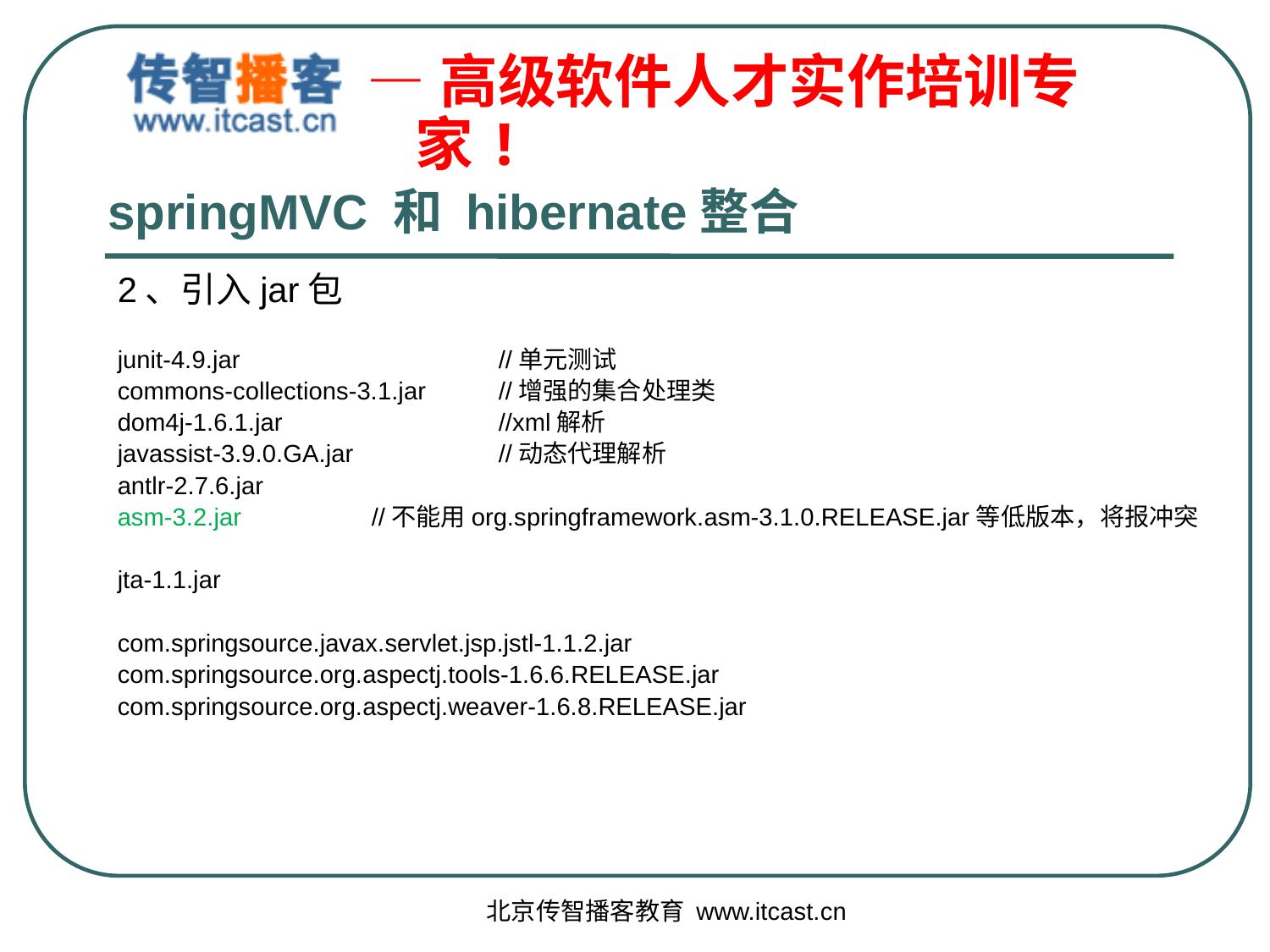

# springMVC 和 hibernate整合
2、引入jar包

junit-4.9.jar			//单元测试
commons-collections-3.1.jar	//增强的集合处理类
dom4j-1.6.1.jar		//xml解析
javassist-3.9.0.GA.jar		//动态代理解析
antlr-2.7.6.jar
asm-3.2.jar		//不能用org.springframework.asm-3.1.0.RELEASE.jar等低版本，将报冲突

jta-1.1.jar

com.springsource.javax.servlet.jsp.jstl-1.1.2.jar
com.springsource.org.aspectj.tools-1.6.6.RELEASE.jar
com.springsource.org.aspectj.weaver-1.6.8.RELEASE.jar

北京传智播客教育 www.itcast.cn